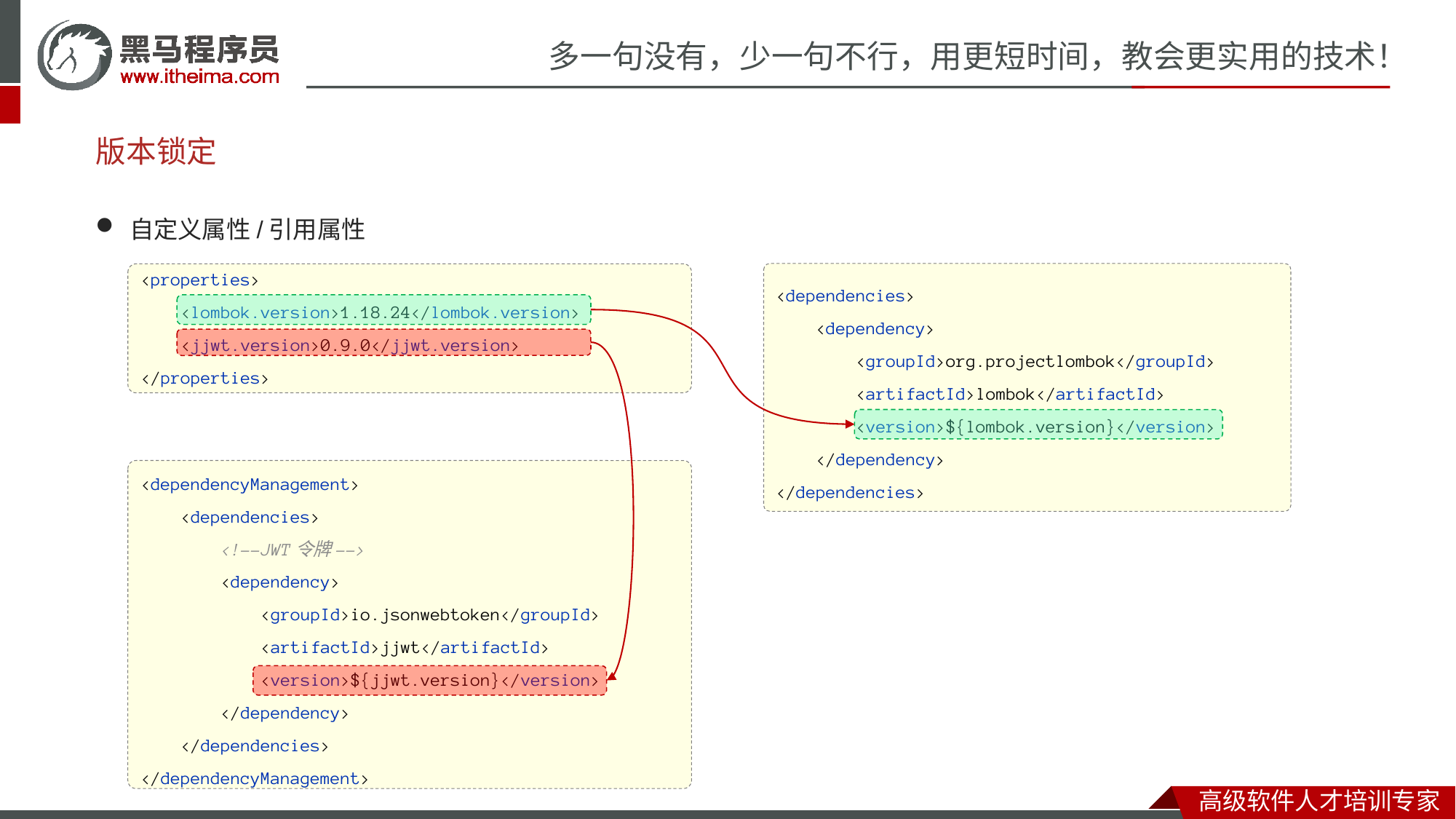

# 版本锁定
自定义属性/引用属性
<dependencies>
    <dependency>
        <groupId>org.projectlombok</groupId>
        <artifactId>lombok</artifactId>
        <version>${lombok.version}</version>
    </dependency>
</dependencies>
<properties>
    <lombok.version>1.18.24</lombok.version>
    <jjwt.version>0.9.0</jjwt.version>
</properties>

<dependencyManagement>
    <dependencies>
        <!--JWT令牌-->
        <dependency>
            <groupId>io.jsonwebtoken</groupId>
            <artifactId>jjwt</artifactId>
            <version>${jjwt.version}</version>
        </dependency>
    </dependencies>
</dependencyManagement>